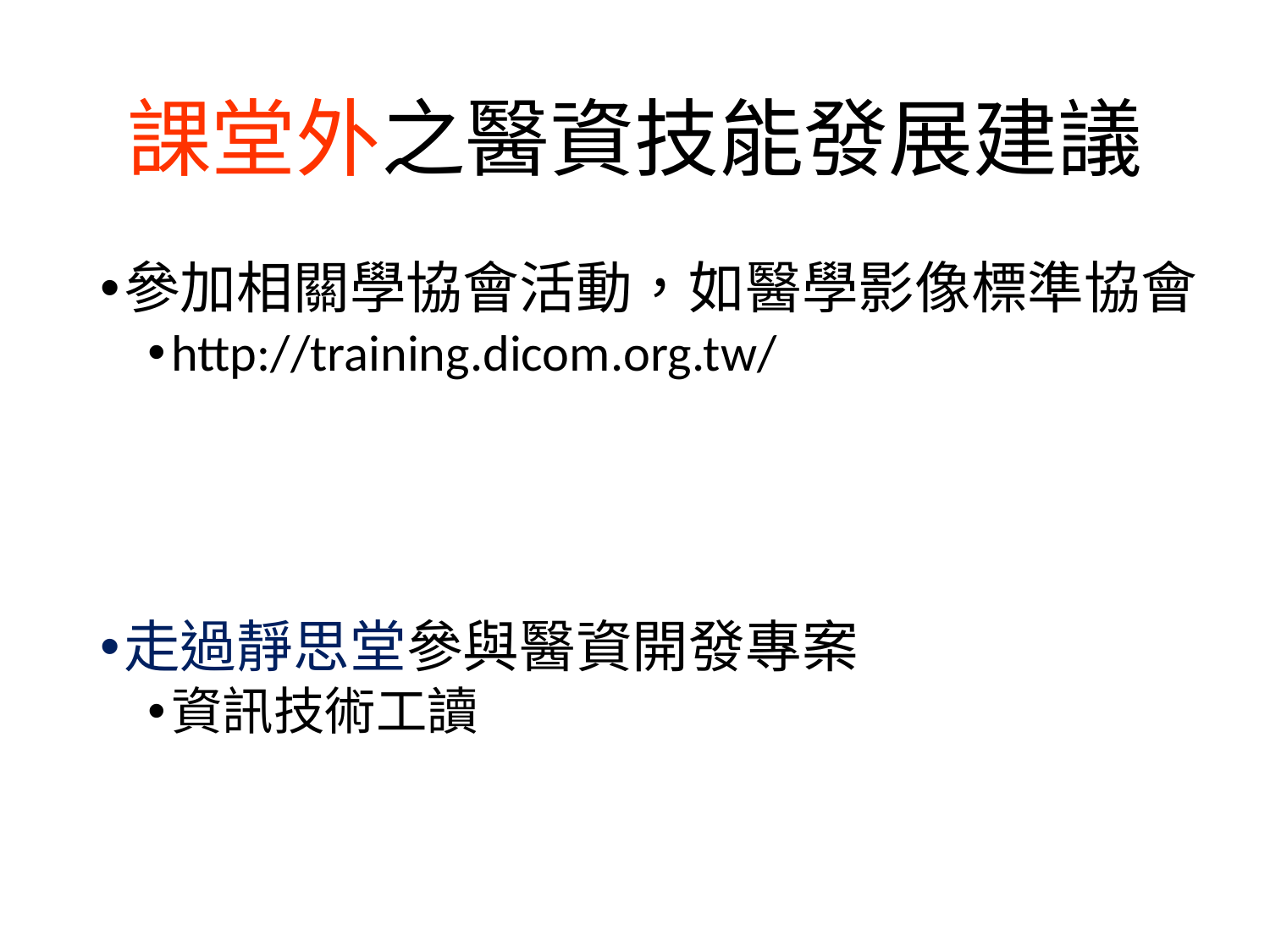

# 課堂外之醫資技能發展建議
參加相關學協會活動，如醫學影像標準協會
http://training.dicom.org.tw/

走過靜思堂參與醫資開發專案
資訊技術工讀